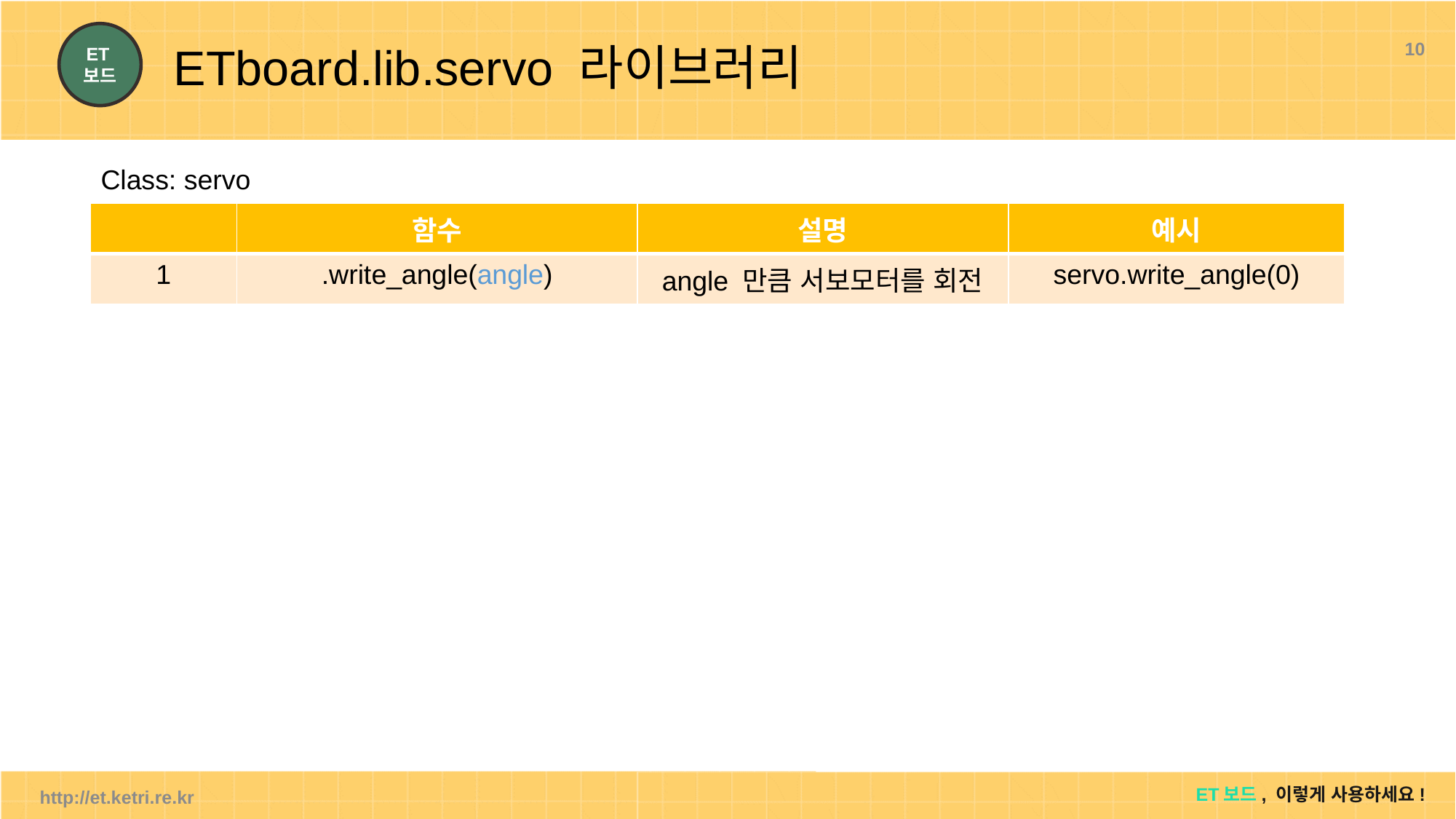

10
# ETboard.lib.servo 라이브러리
Class: servo
|  | 함수 | 설명 | 예시 |
| --- | --- | --- | --- |
| 1 | .write\_angle(angle) | angle 만큼 서보모터를 회전 | servo.write\_angle(0) |
http://et.ketri.re.kr